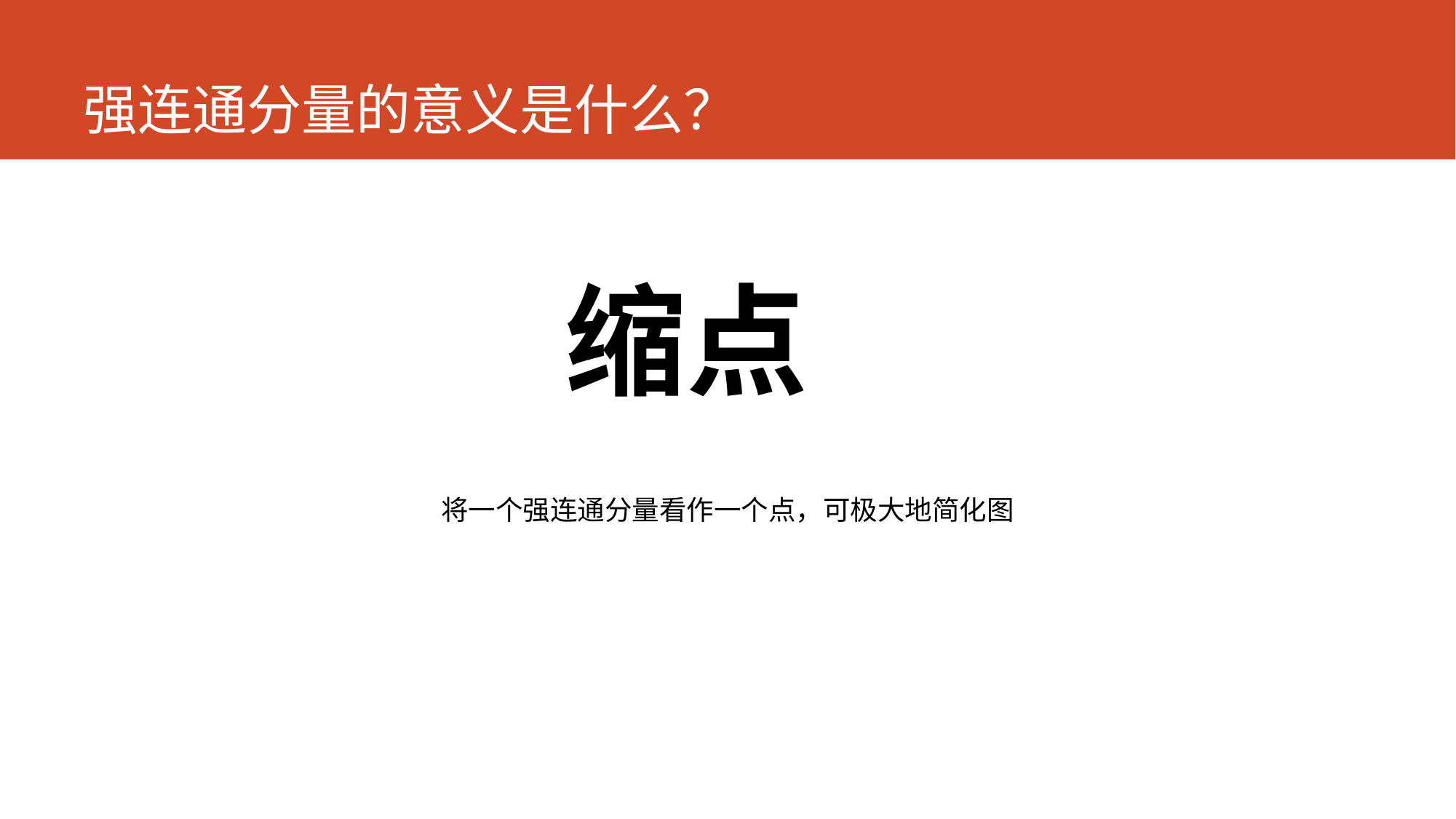

# 强连通分量的意义是什么？
缩点
将一个强连通分量看作一个点，可极大地简化图